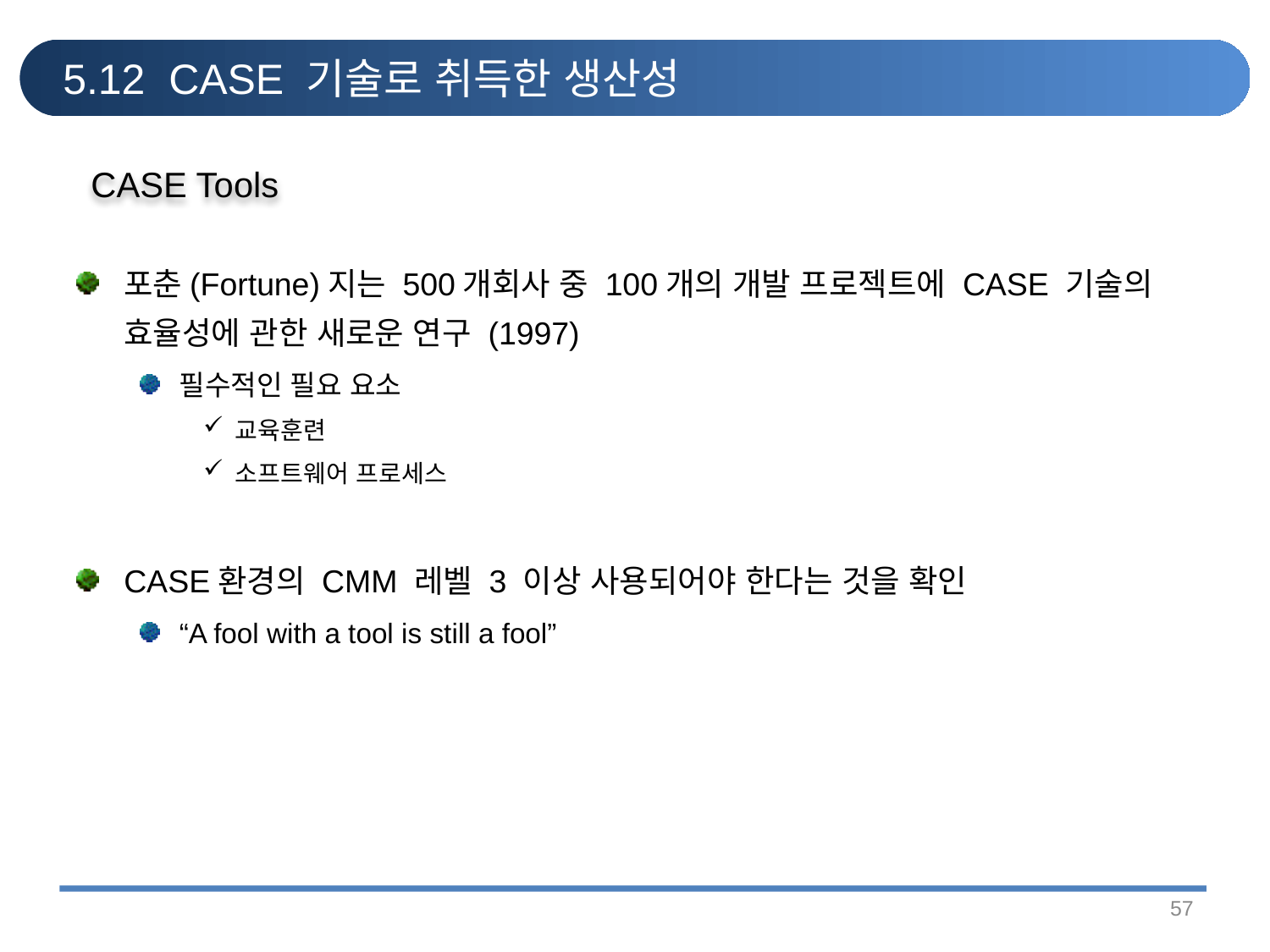

# 5.12  CASE 기술로 취득한 생산성
CASE Tools
포춘(Fortune)지는 500개회사 중 100개의 개발 프로젝트에 CASE 기술의 효율성에 관한 새로운 연구 (1997)
필수적인 필요 요소
교육훈련
소프트웨어 프로세스

CASE환경의 CMM 레벨 3 이상 사용되어야 한다는 것을 확인
“A fool with a tool is still a fool”
57